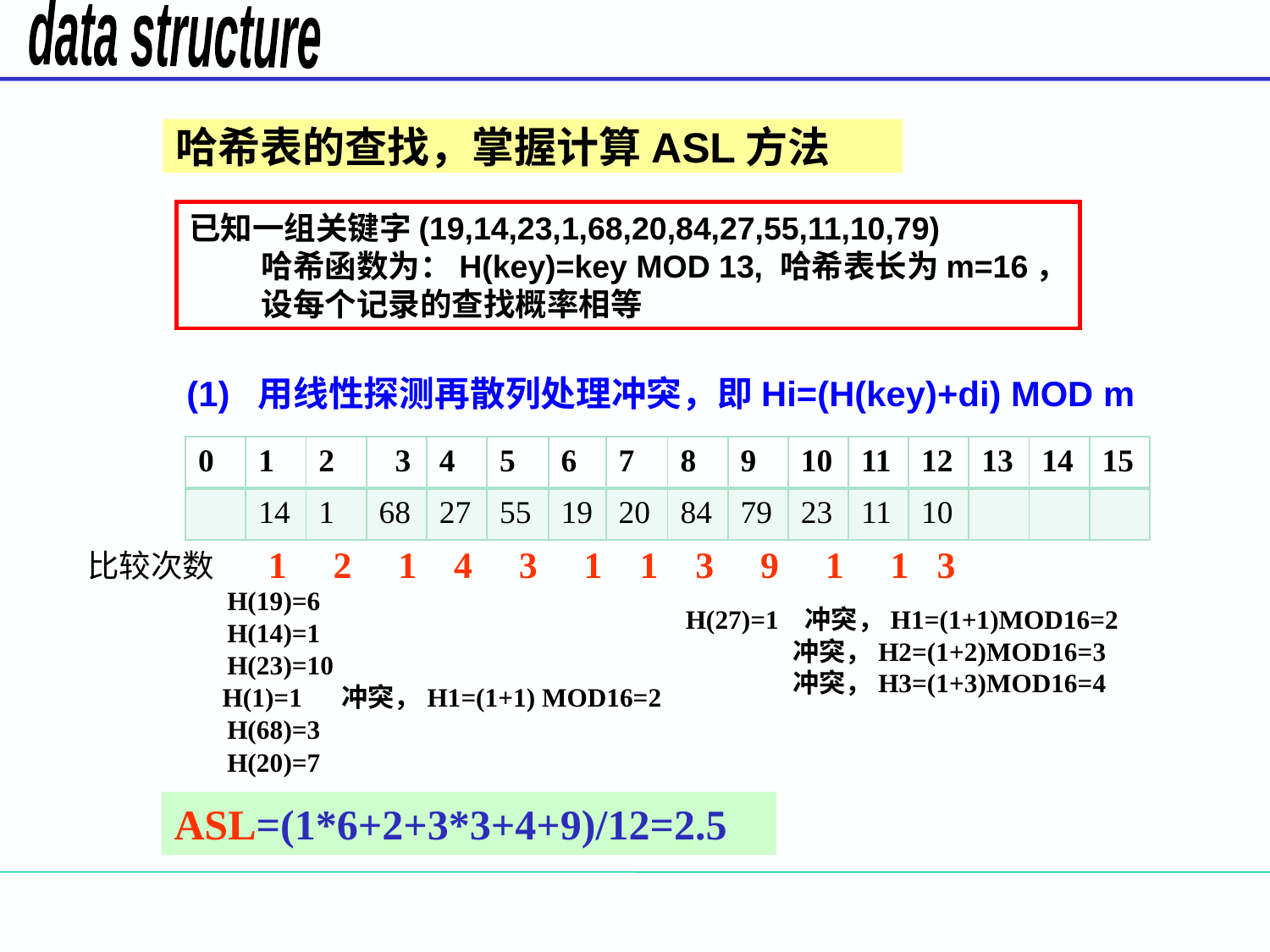

哈希表的查找，掌握计算ASL方法
已知一组关键字(19,14,23,1,68,20,84,27,55,11,10,79)
         哈希函数为：H(key)=key MOD 13, 哈希表长为m=16，
         设每个记录的查找概率相等
(1)  用线性探测再散列处理冲突，即Hi=(H(key)+di) MOD m
| 0 | 1 | 2 | 3 | 4 | 5 | 6 | 7 | 8 | 9 | 10 | 11 | 12 | 13 | 14 | 15 |
| --- | --- | --- | --- | --- | --- | --- | --- | --- | --- | --- | --- | --- | --- | --- | --- |
|  | 14 | 1 | 68 | 27 | 55 | 19 | 20 | 84 | 79 | 23 | 11 | 10 |  |  |  |

 1     2     1    4     3     1    1    3     9     1     1   3
比较次数
H(19)=6

H(27)=1   冲突，H1=(1+1)MOD16=2
                 冲突，H2=(1+2)MOD16=3
                 冲突，H3=(1+3)MOD16=4
H(14)=1
H(23)=10
H(1)=1     冲突，H1=(1+1) MOD16=2
H(68)=3

H(20)=7

ASL=(1*6+2+3*3+4+9)/12=2.5